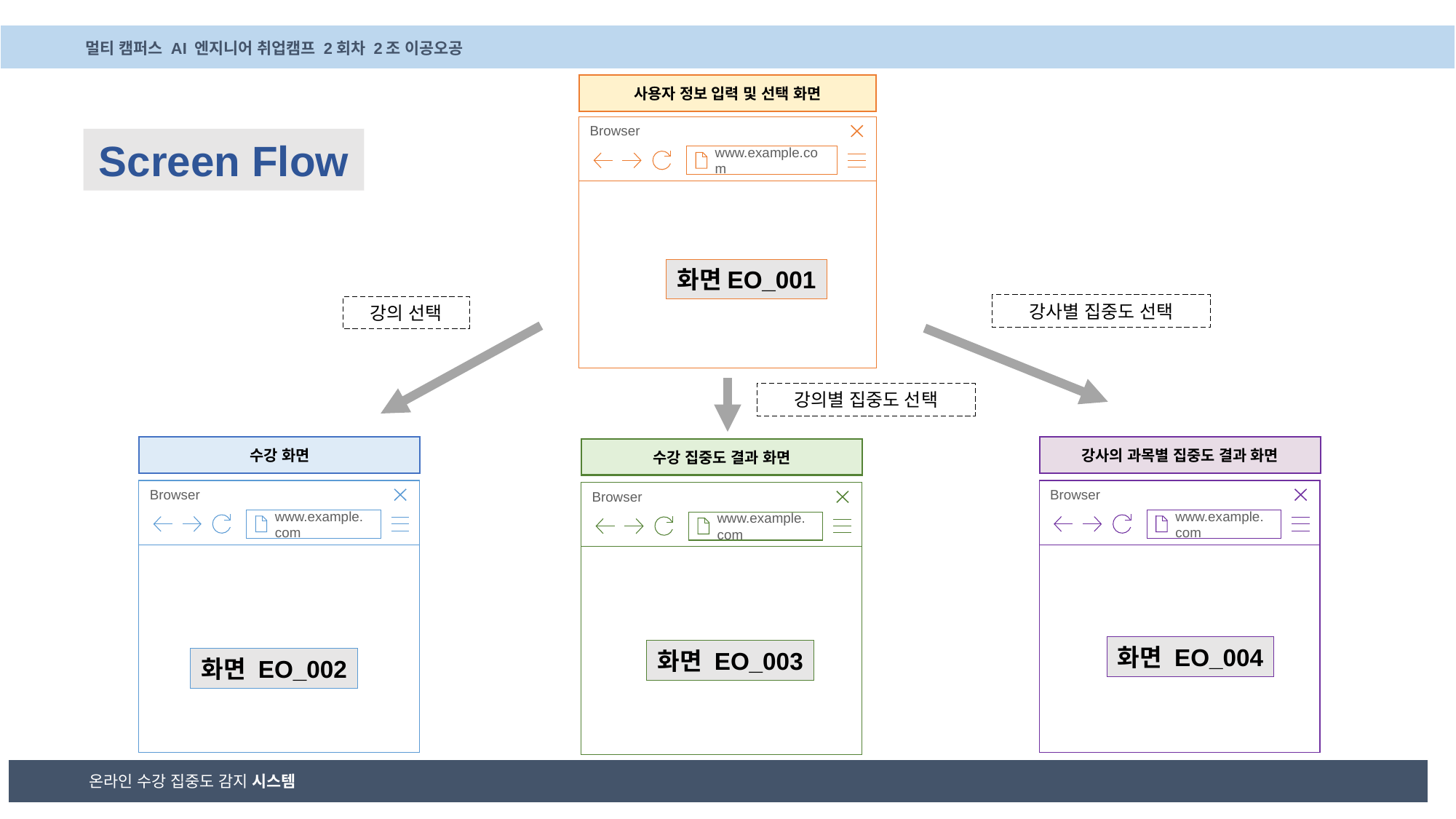

멀티 캠퍼스 AI 엔지니어 취업캠프 2회차 2조 이공오공
사용자 정보 입력 및 선택 화면
Browser

www.example.com

Screen Flow
화면EO_001
강사별 집중도 선택
강의 선택
강의별 집중도 선택
수강 화면
강사의 과목별 집중도 결과 화면
수강 집중도 결과 화면
Browser

www.example.com

Browser

www.example.com

Browser

www.example.com

화면 EO_004
화면 EO_003
화면 EO_002

온라인 수강 집중도 감지 시스템